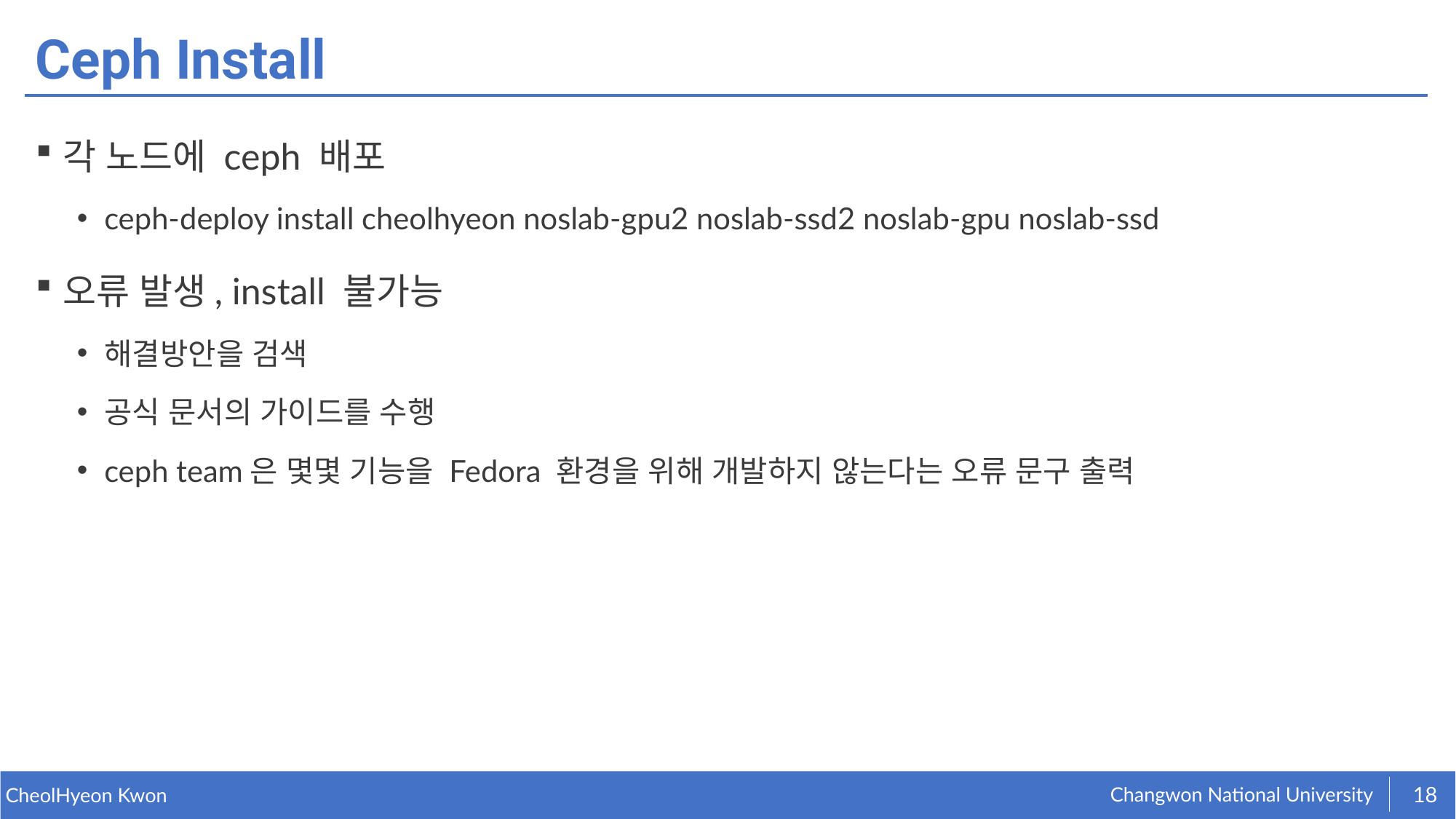

# Ceph Install
각 노드에 ceph 배포
ceph-deploy install cheolhyeon noslab-gpu2 noslab-ssd2 noslab-gpu noslab-ssd
오류 발생, install 불가능
해결방안을 검색
공식 문서의 가이드를 수행
ceph team은 몇몇 기능을 Fedora 환경을 위해 개발하지 않는다는 오류 문구 출력

18